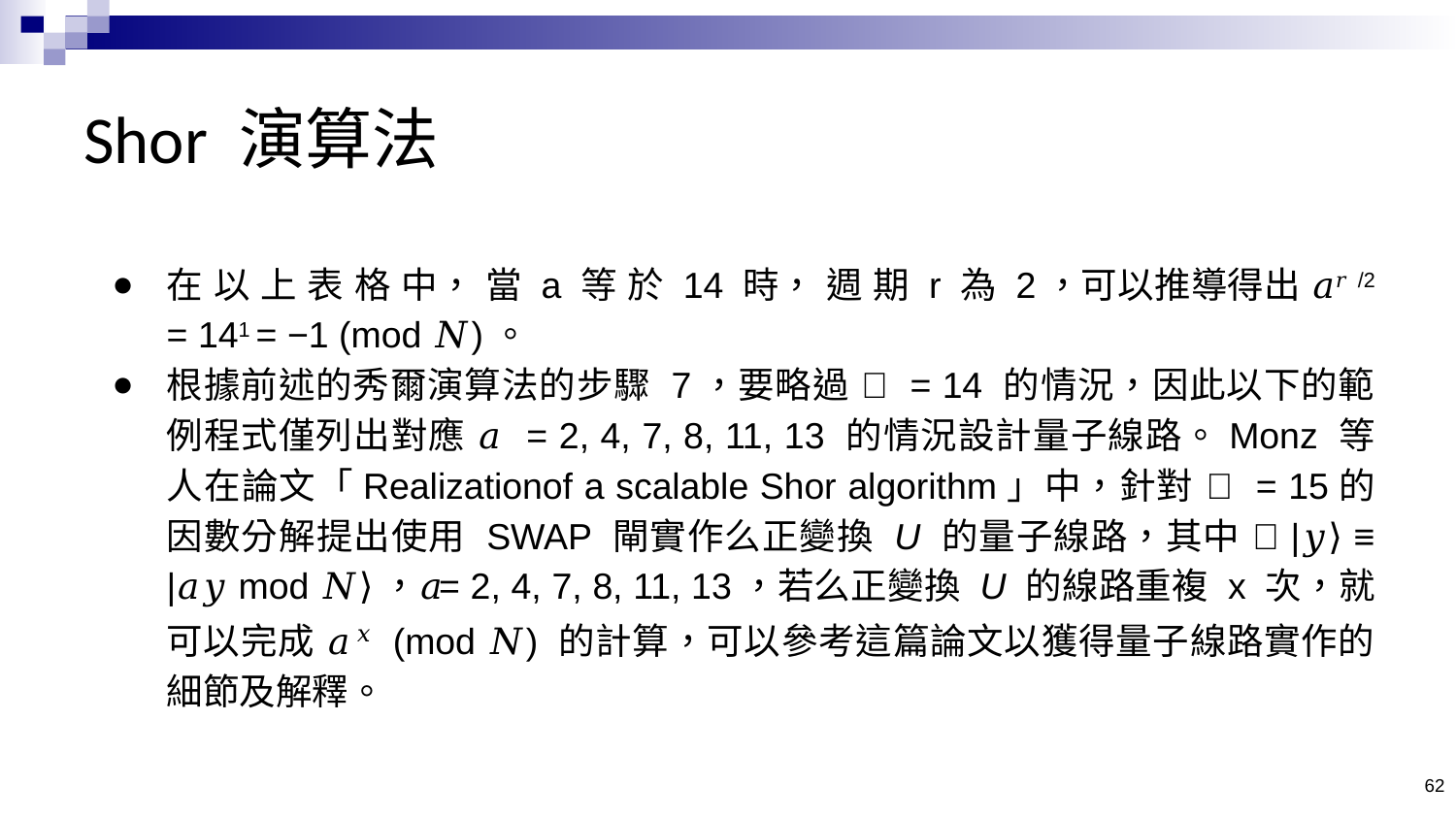

# Shor 演算法
在 以 上 表 格 中， 當 a 等 於 14 時， 週 期 r 為 2，可以推導得出 𝑎𝑟/2 = 141 = −1 (mod 𝑁)。
根據前述的秀爾演算法的步驟 7，要略過 𝑎 = 14 的情況，因此以下的範例程式僅列出對應 𝑎 = 2, 4, 7, 8, 11, 13 的情況設計量子線路。Monz 等人在論文「Realizationof a scalable Shor algorithm」中，針對 𝑁 = 15的因數分解提出使用 SWAP 閘實作么正變換 U 的量子線路，其中 𝑈|𝑦⟩ ≡ |𝑎𝑦 mod 𝑁⟩，𝑎 = 2, 4, 7, 8, 11, 13，若么正變換 U 的線路重複 x 次，就可以完成 𝑎𝑥 (mod 𝑁) 的計算，可以參考這篇論文以獲得量子線路實作的細節及解釋。
62